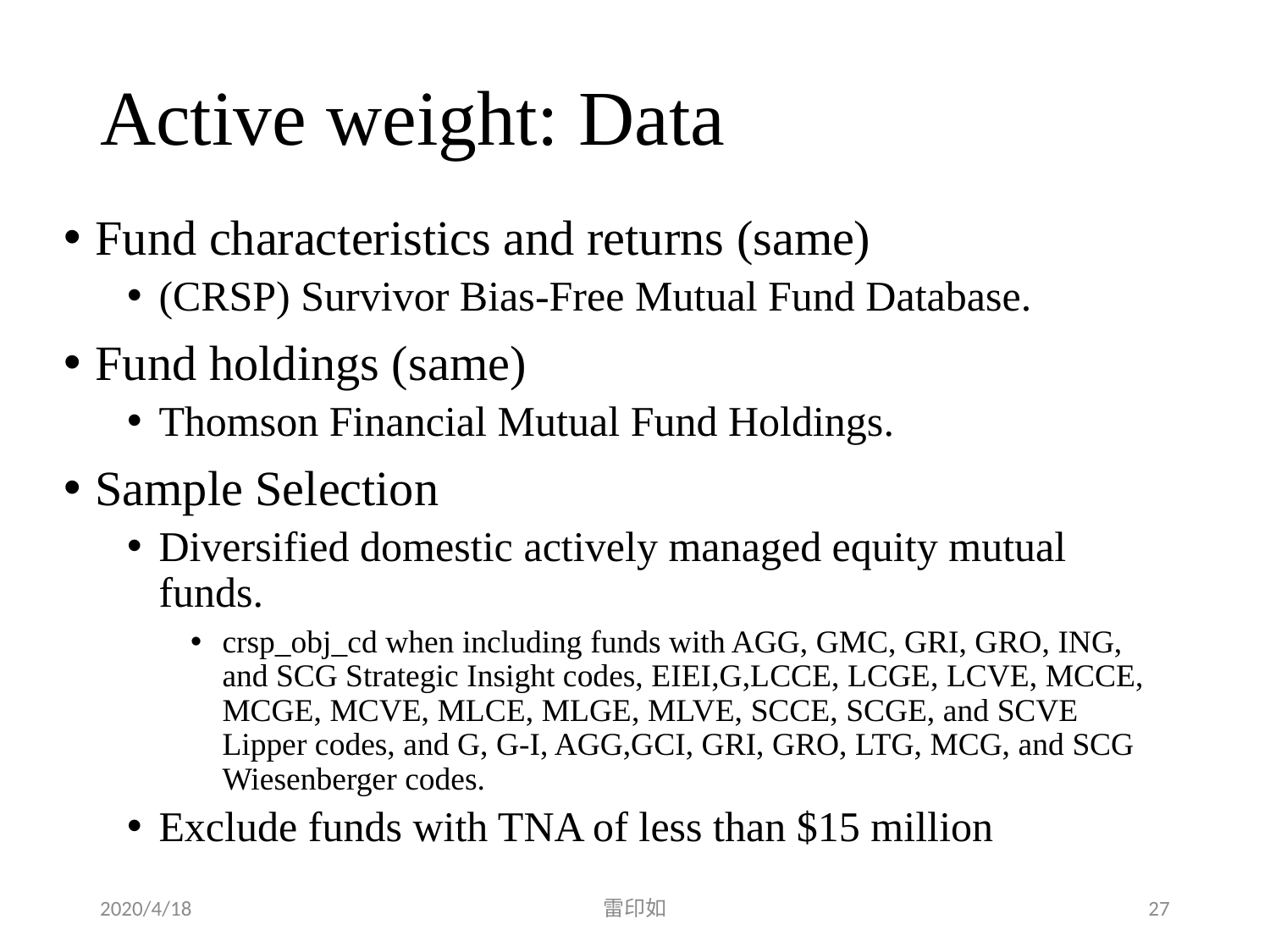

# Active weight: Data
Fund characteristics and returns (same)
(CRSP) Survivor Bias-Free Mutual Fund Database.
Fund holdings (same)
Thomson Financial Mutual Fund Holdings.
Sample Selection
Diversified domestic actively managed equity mutual funds.
crsp_obj_cd when including funds with AGG, GMC, GRI, GRO, ING, and SCG Strategic Insight codes, EIEI,G,LCCE, LCGE, LCVE, MCCE, MCGE, MCVE, MLCE, MLGE, MLVE, SCCE, SCGE, and SCVE Lipper codes, and G, G-I, AGG,GCI, GRI, GRO, LTG, MCG, and SCG Wiesenberger codes.
Exclude funds with TNA of less than $15 million
2020/4/18
雷印如
27